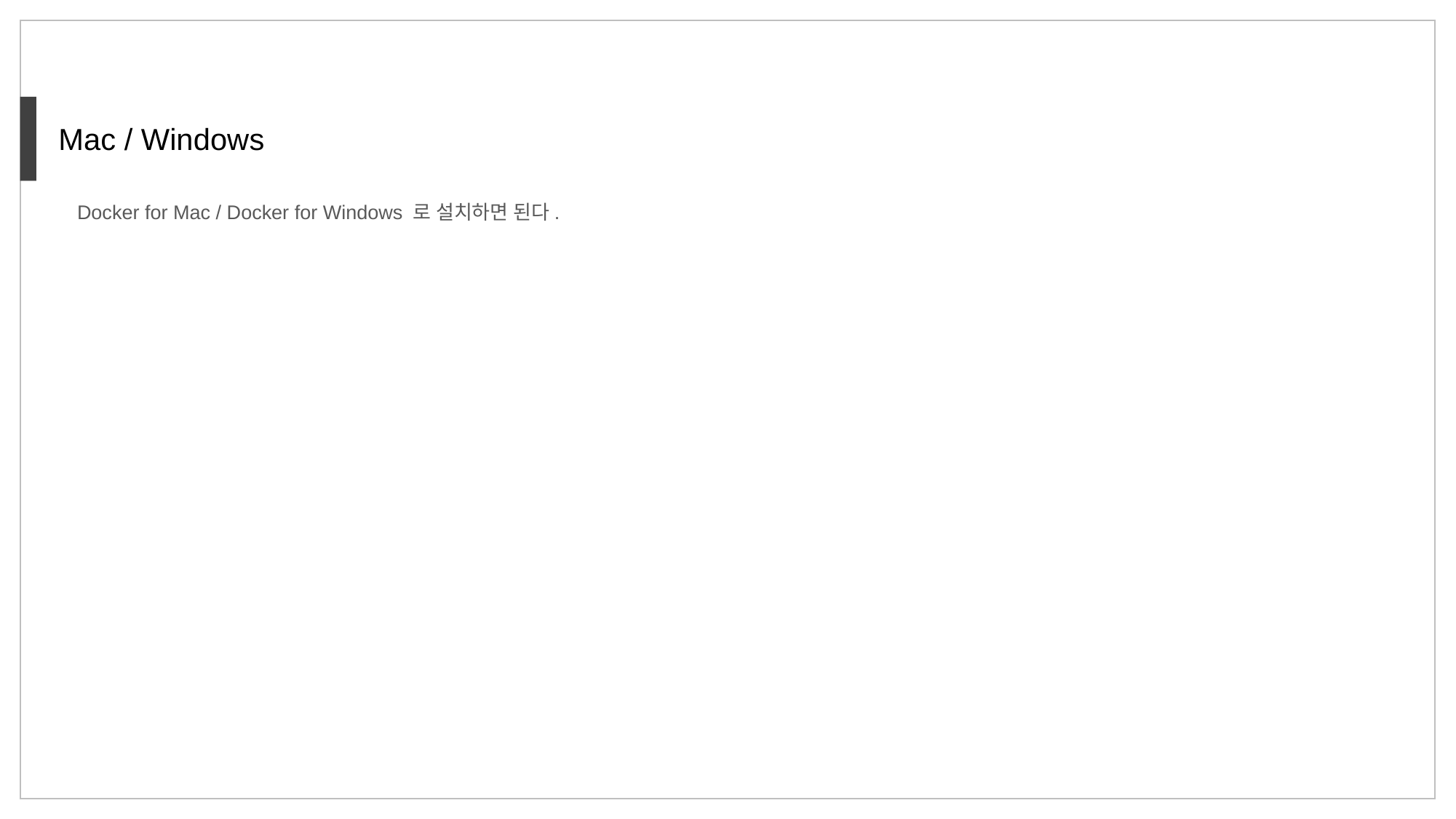

Mac / Windows
Docker for Mac / Docker for Windows 로 설치하면 된다.